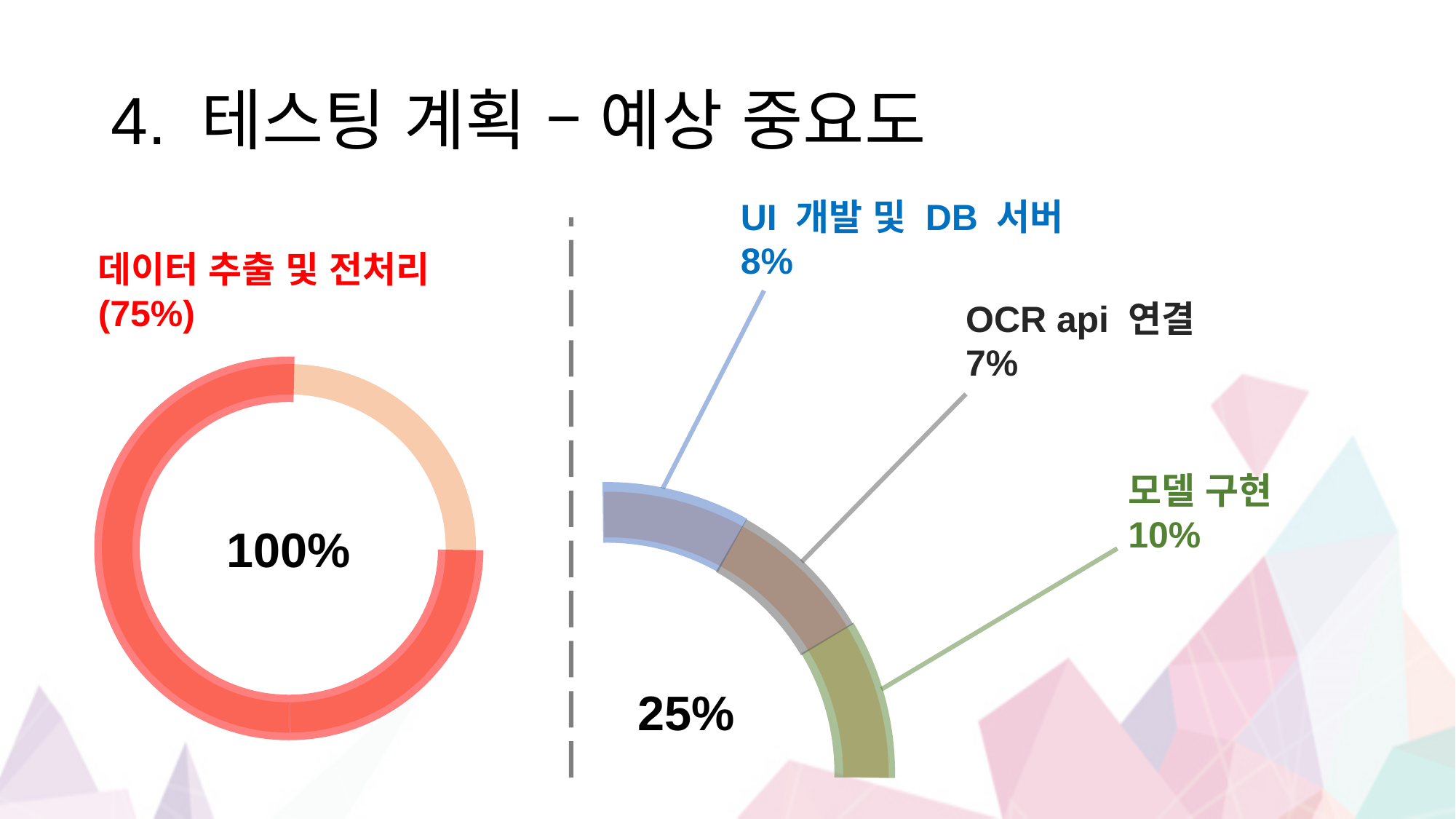

# 4. 테스팅 계획 – 예상 중요도
UI 개발 및 DB 서버
8%
데이터 추출 및 전처리
(75%)
OCR api 연결
7%

모델 구현
10%
100%

25%